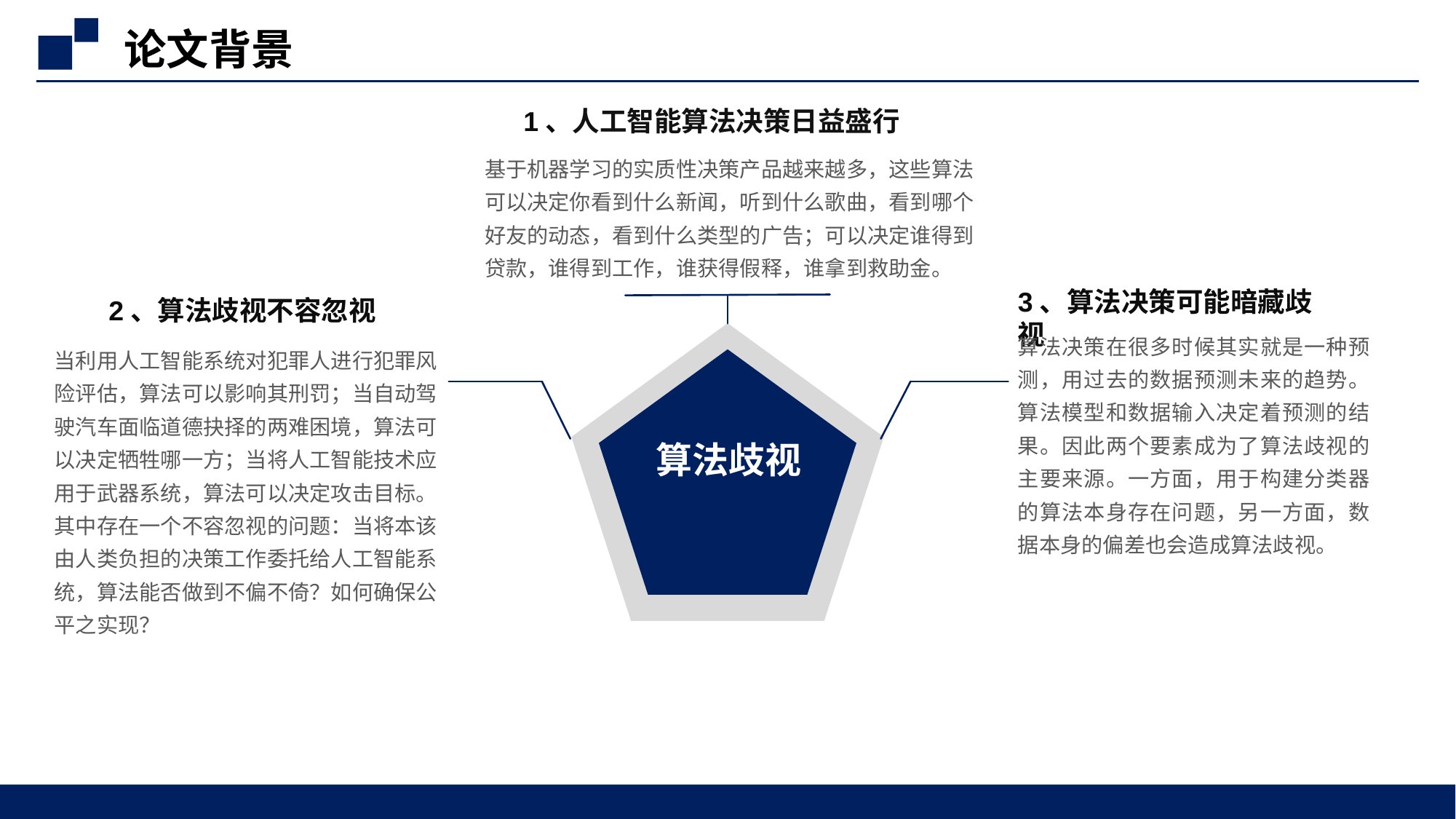

论文背景
1、人工智能算法决策日益盛行
基于机器学习的实质性决策产品越来越多，这些算法可以决定你看到什么新闻，听到什么歌曲，看到哪个好友的动态，看到什么类型的广告；可以决定谁得到贷款，谁得到工作，谁获得假释，谁拿到救助金。
3、算法决策可能暗藏歧视
2、算法歧视不容忽视
算法决策在很多时候其实就是一种预测，用过去的数据预测未来的趋势。算法模型和数据输入决定着预测的结果。因此两个要素成为了算法歧视的主要来源。一方面，用于构建分类器的算法本身存在问题，另一方面，数据本身的偏差也会造成算法歧视。

当利用人工智能系统对犯罪人进行犯罪风险评估，算法可以影响其刑罚；当自动驾驶汽车面临道德抉择的两难困境，算法可以决定牺牲哪一方；当将人工智能技术应用于武器系统，算法可以决定攻击目标。其中存在一个不容忽视的问题：当将本该由人类负担的决策工作委托给人工智能系统，算法能否做到不偏不倚？如何确保公平之实现？
算法歧视